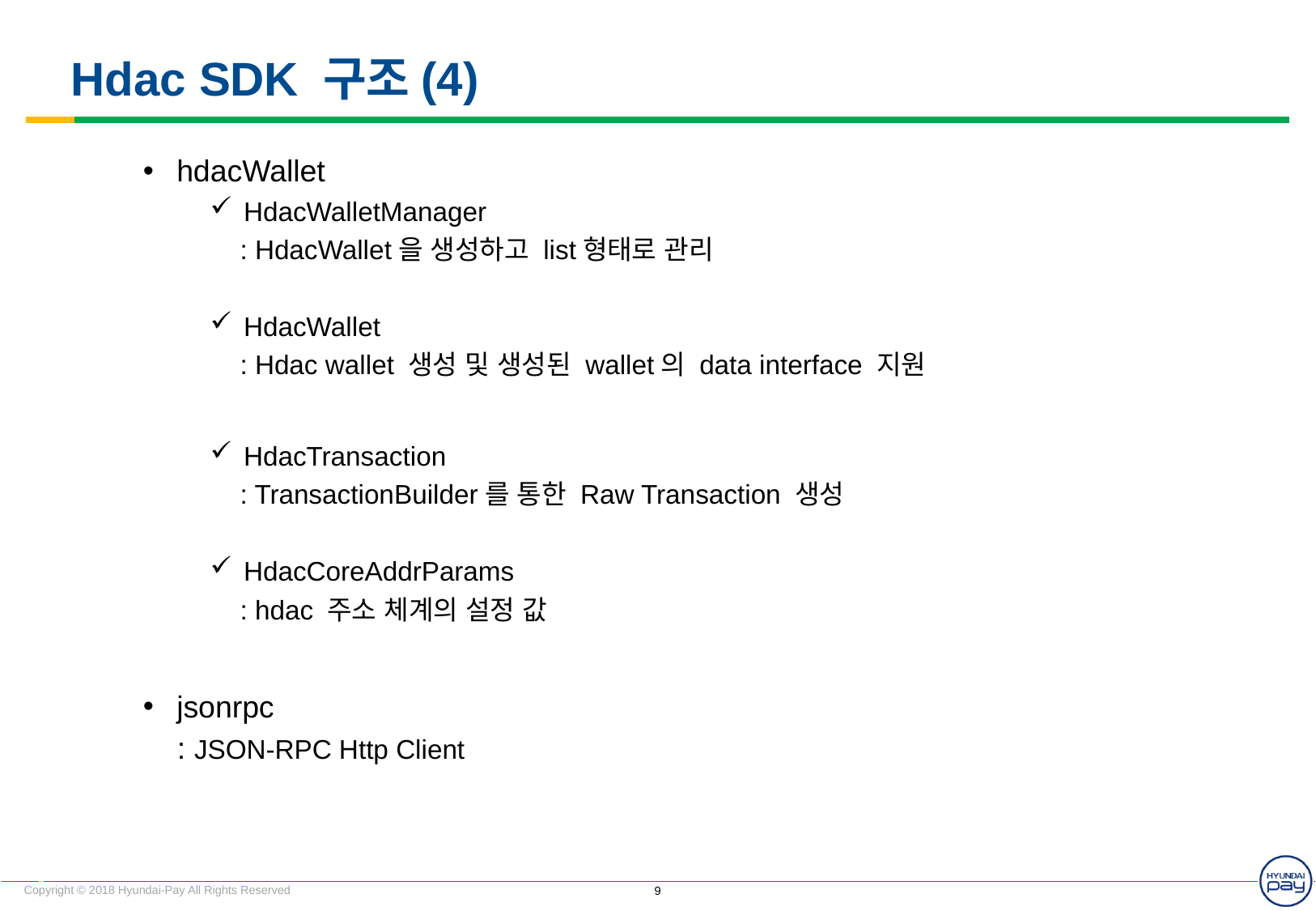

# Hdac SDK 구조(4)
hdacWallet
HdacWalletManager
    : HdacWallet을 생성하고 list형태로 관리

HdacWallet
    : Hdac wallet 생성 및 생성된 wallet의 data interface 지원

HdacTransaction
    : TransactionBuilder를 통한 Raw Transaction 생성

HdacCoreAddrParams
    : hdac 주소 체계의 설정 값

jsonrpc
    : JSON-RPC Http Client